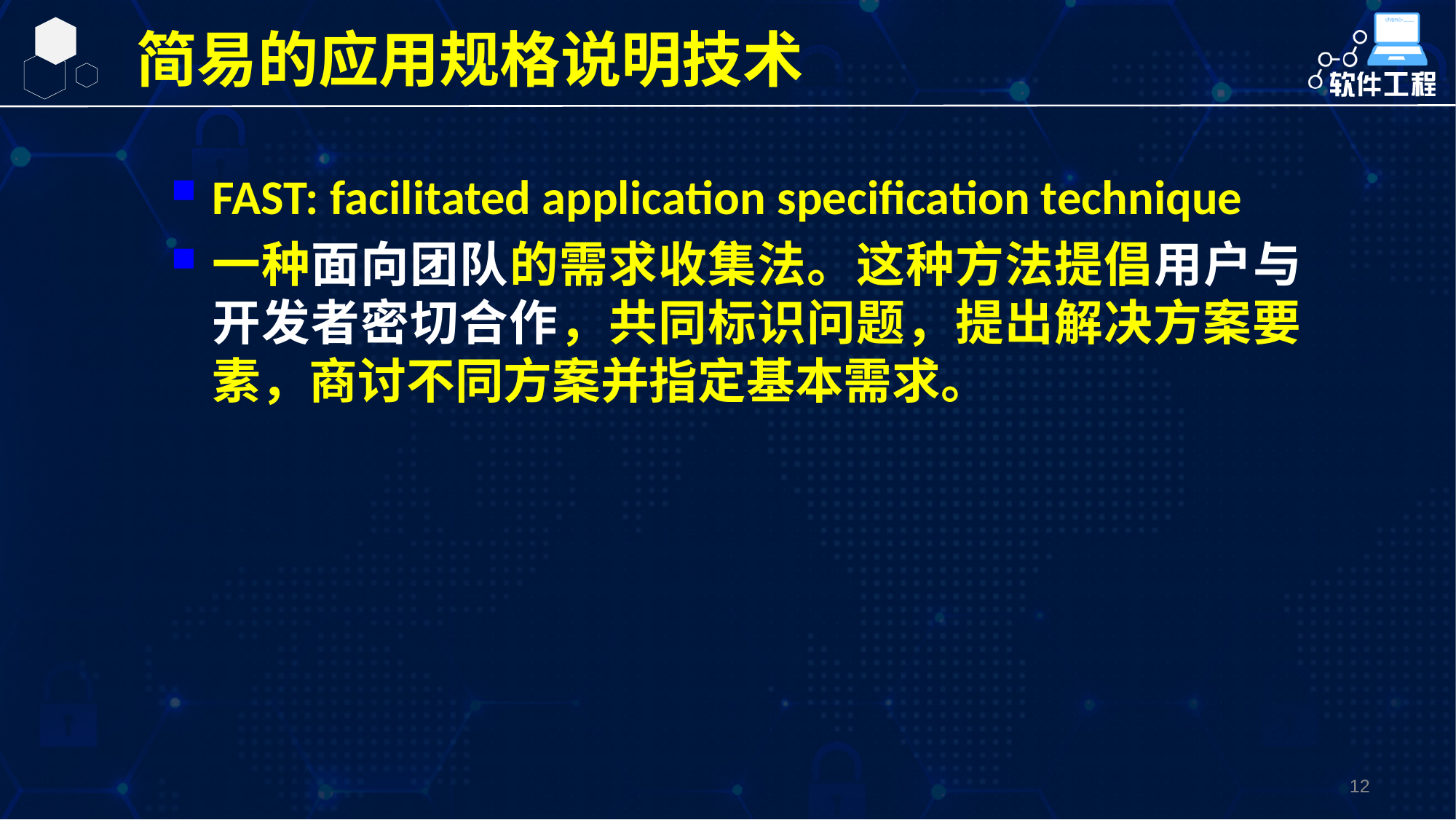

简易的应用规格说明技术
FAST: facilitated application specification technique
一种面向团队的需求收集法。这种方法提倡用户与开发者密切合作，共同标识问题，提出解决方案要素，商讨不同方案并指定基本需求。

12